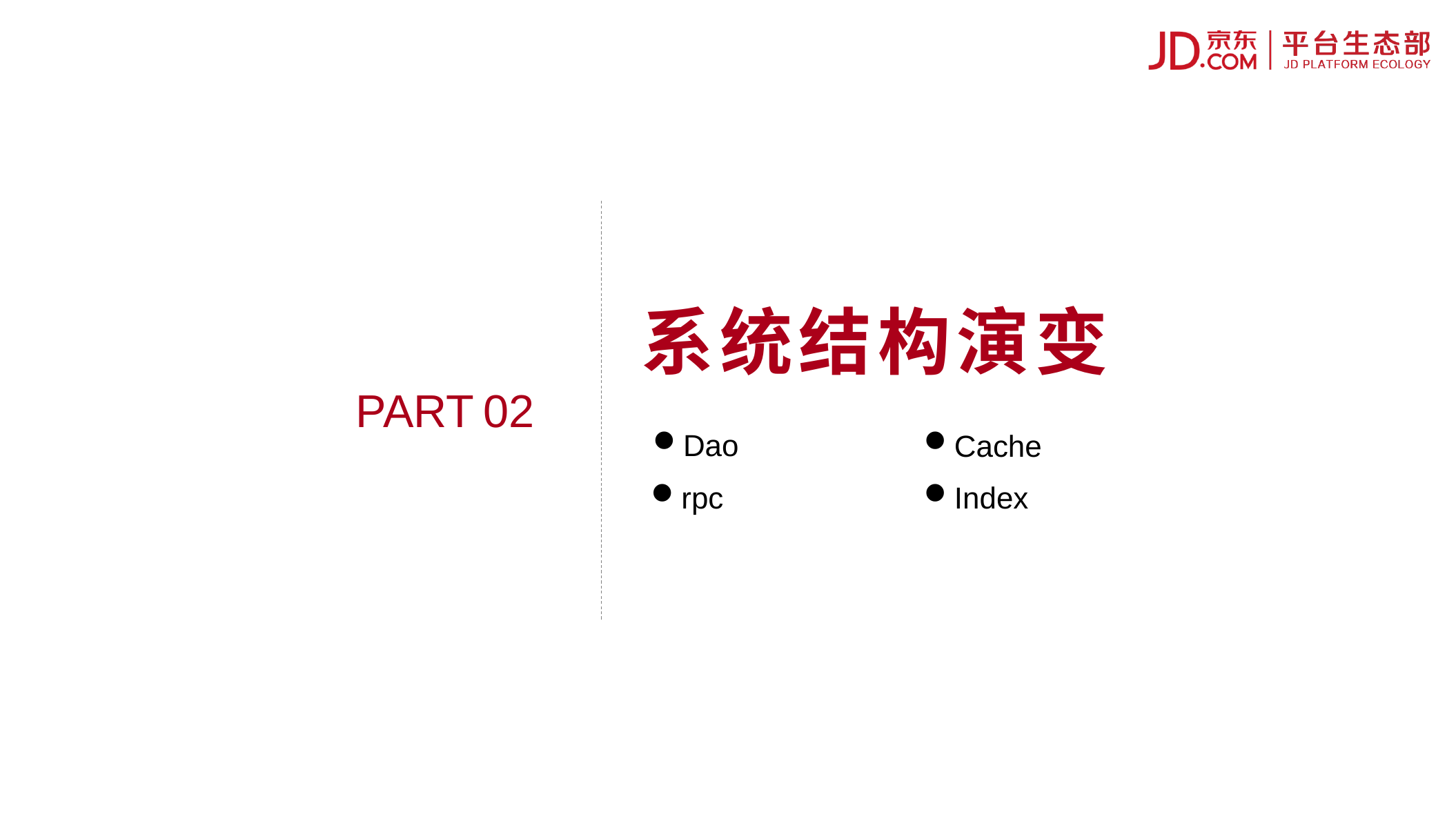

系统结构演变
PART 02
Dao
Cache
rpc
Index